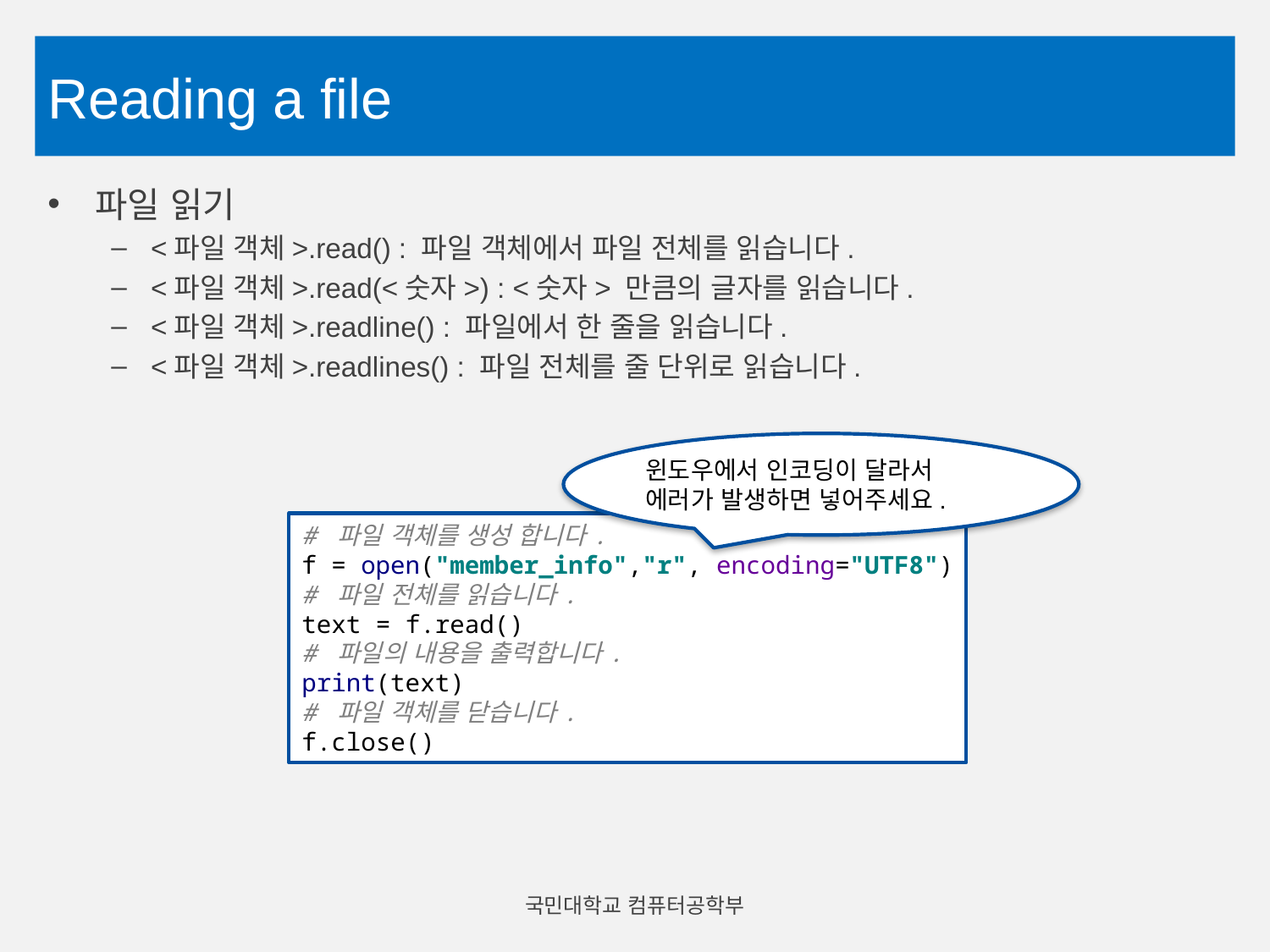

# Reading a file
파일 읽기
<파일 객체>.read() : 파일 객체에서 파일 전체를 읽습니다.
<파일 객체>.read(<숫자>) : <숫자> 만큼의 글자를 읽습니다.
<파일 객체>.readline() : 파일에서 한 줄을 읽습니다.
<파일 객체>.readlines() : 파일 전체를 줄 단위로 읽습니다.
윈도우에서 인코딩이 달라서 에러가 발생하면 넣어주세요.
# 파일 객체를 생성 합니다. f = open("member_info","r", encoding="UTF8") # 파일 전체를 읽습니다. text = f.read() # 파일의 내용을 출력합니다. print(text) # 파일 객체를 닫습니다. f.close()
국민대학교 컴퓨터공학부